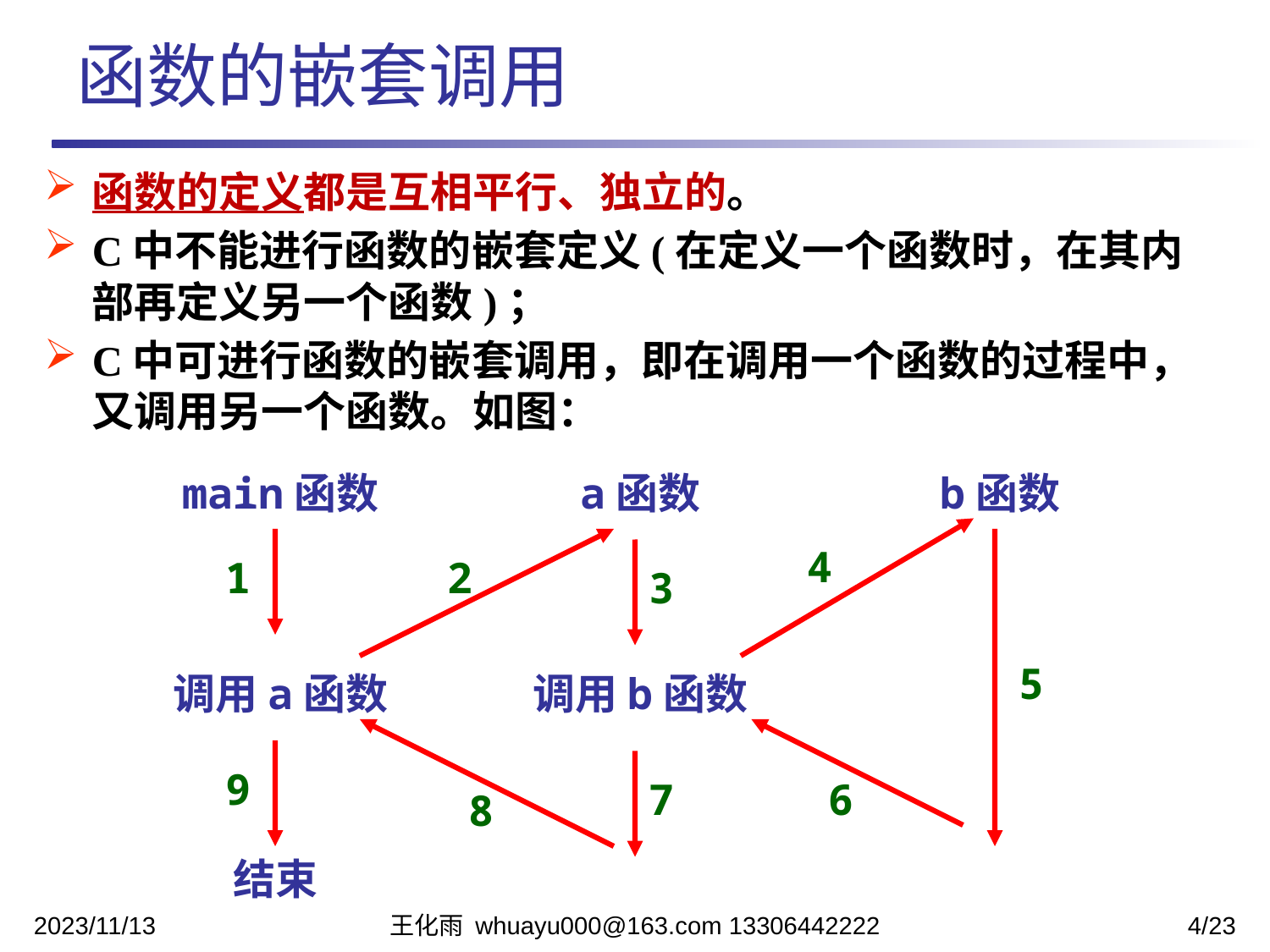

函数的嵌套调用
函数的定义都是互相平行、独立的。
C中不能进行函数的嵌套定义(在定义一个函数时，在其内部再定义另一个函数)；
C中可进行函数的嵌套调用，即在调用一个函数的过程中，又调用另一个函数。如图：
main函数
a函数
b函数

4
1
2
3
调用a函数
调用b函数
5

9
7
6
8
结束
2023/11/13
王化雨 whuayu000@163.com 13306442222
4/23